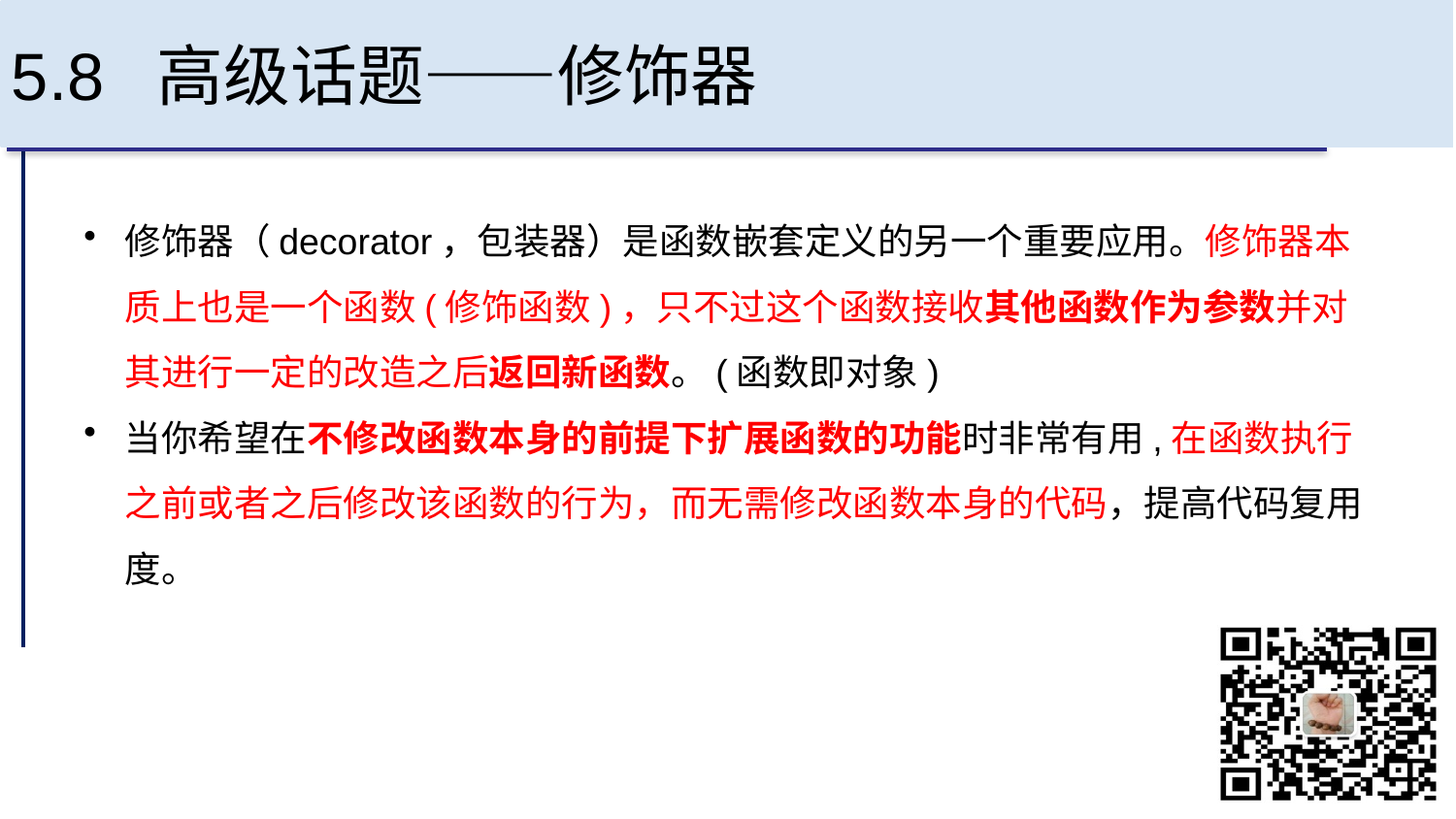

# 5.8  高级话题——修饰器
修饰器（decorator，包装器）是函数嵌套定义的另一个重要应用。修饰器本质上也是一个函数(修饰函数)，只不过这个函数接收其他函数作为参数并对其进行一定的改造之后返回新函数。(函数即对象)
当你希望在不修改函数本身的前提下扩展函数的功能时非常有用,在函数执行之前或者之后修改该函数的行为，而无需修改函数本身的代码，提高代码复用度。